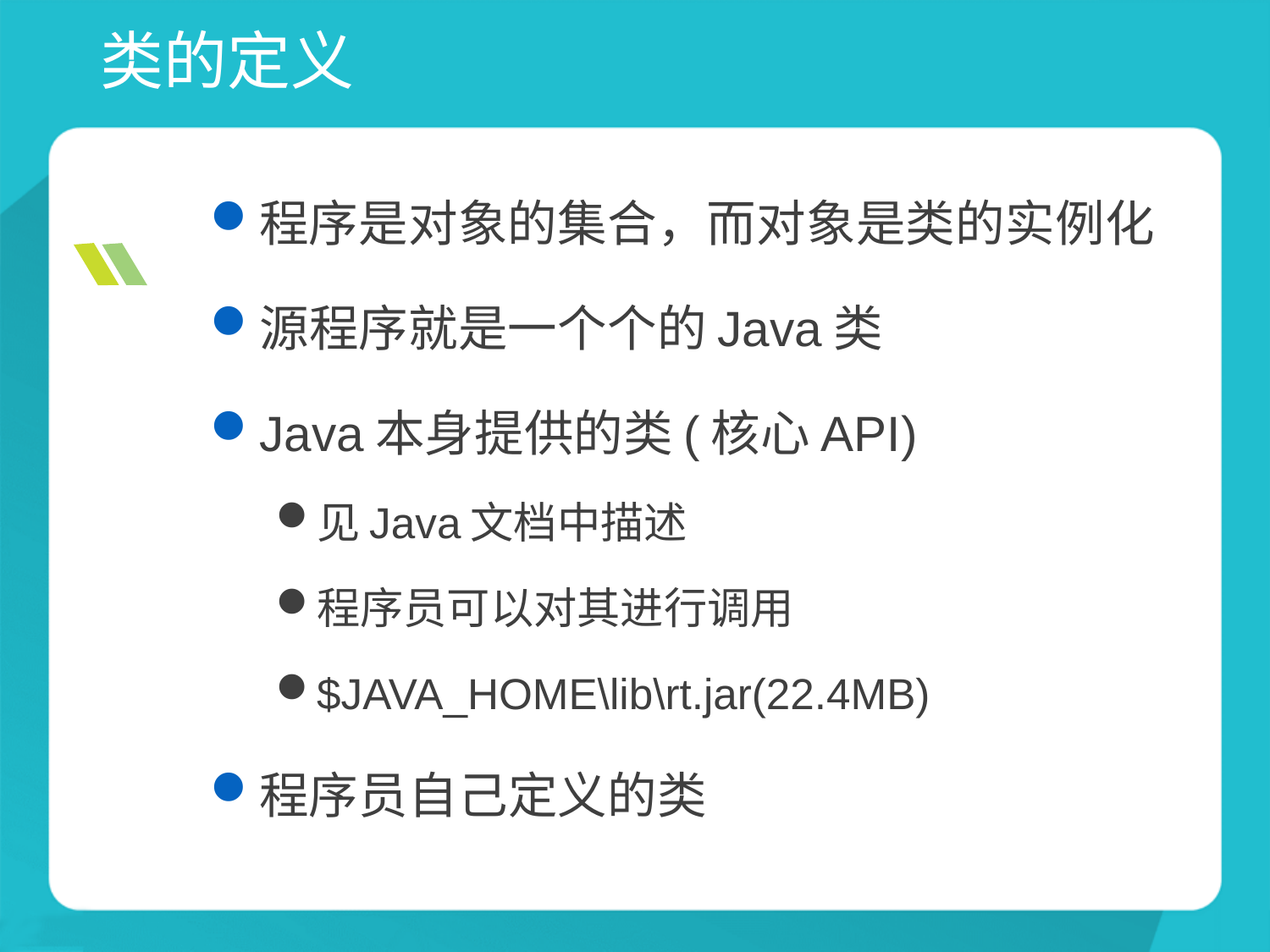

# 类的定义
程序是对象的集合，而对象是类的实例化
源程序就是一个个的Java类
Java本身提供的类(核心API)
见Java文档中描述
程序员可以对其进行调用
$JAVA_HOME\lib\rt.jar(22.4MB)
程序员自己定义的类

22